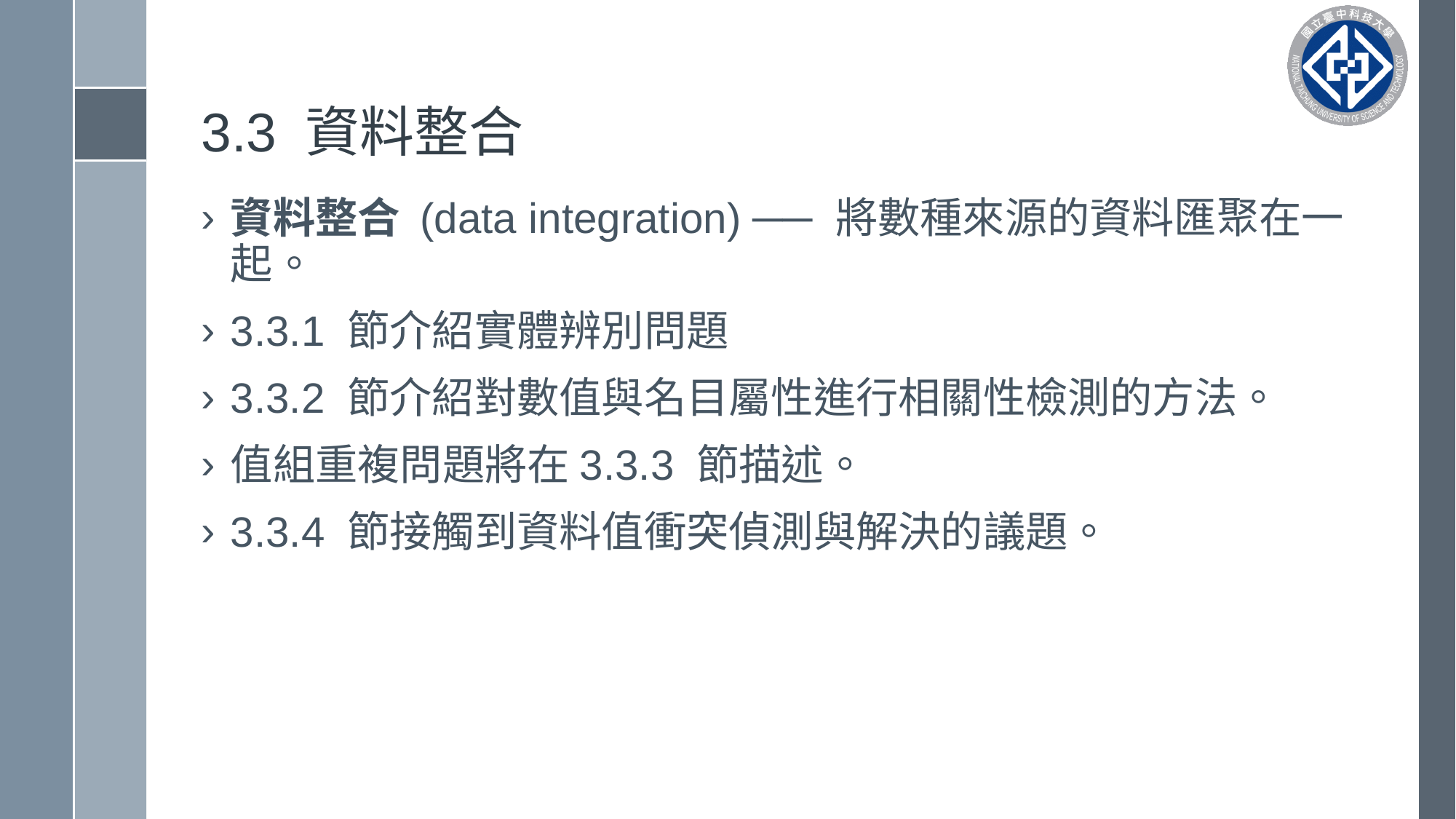

# 3.3 資料整合
資料整合 (data integration) ── 將數種來源的資料匯聚在一起。
3.3.1 節介紹實體辨別問題
3.3.2 節介紹對數值與名目屬性進行相關性檢測的方法。
值組重複問題將在3.3.3 節描述。
3.3.4 節接觸到資料值衝突偵測與解決的議題。